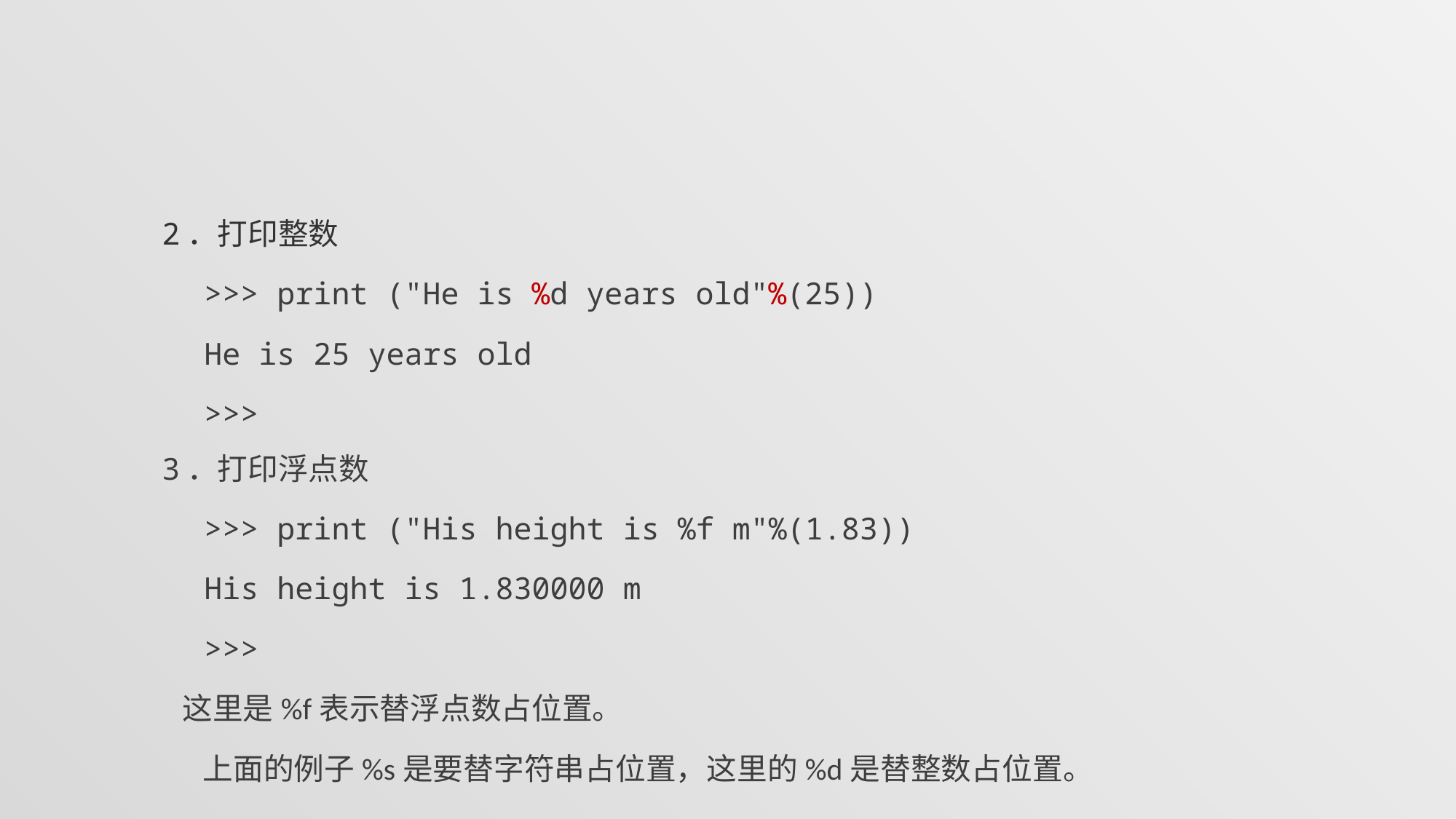

#
2．打印整数
>>> print ("He is %d years old"%(25))
He is 25 years old
>>>
3．打印浮点数
>>> print ("His height is %f m"%(1.83))
His height is 1.830000 m
>>>
  这里是%f表示替浮点数占位置。
     上面的例子%s是要替字符串占位置，这里的%d是替整数占位置。